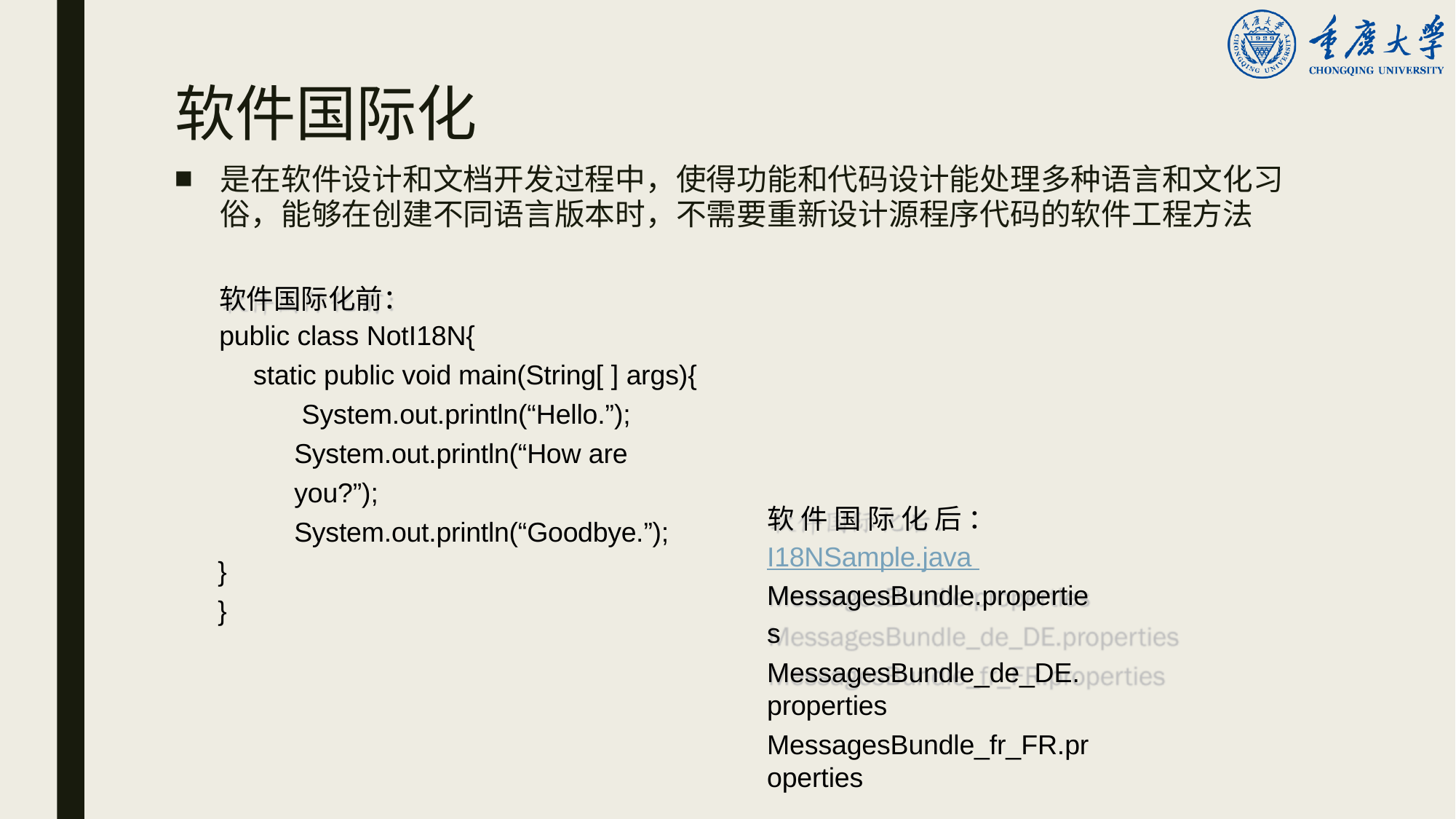

# 软件国际化
是在软件设计和文档开发过程中，使得功能和代码设计能处理多种语言和文化习
俗，能够在创建不同语言版本时，不需要重新设计源程序代码的软件工程方法

软件国际化前：
public class NotI18N{
static public void main(String[ ] args){  System.out.println(“Hello.”);  System.out.println(“How are you?”);  System.out.println(“Goodbye.”);
}
}

软 件 国 际 化 后 ：  I18NSample.java  MessagesBundle.properties
MessagesBundle_de_DE.properties
MessagesBundle_fr_FR.properties